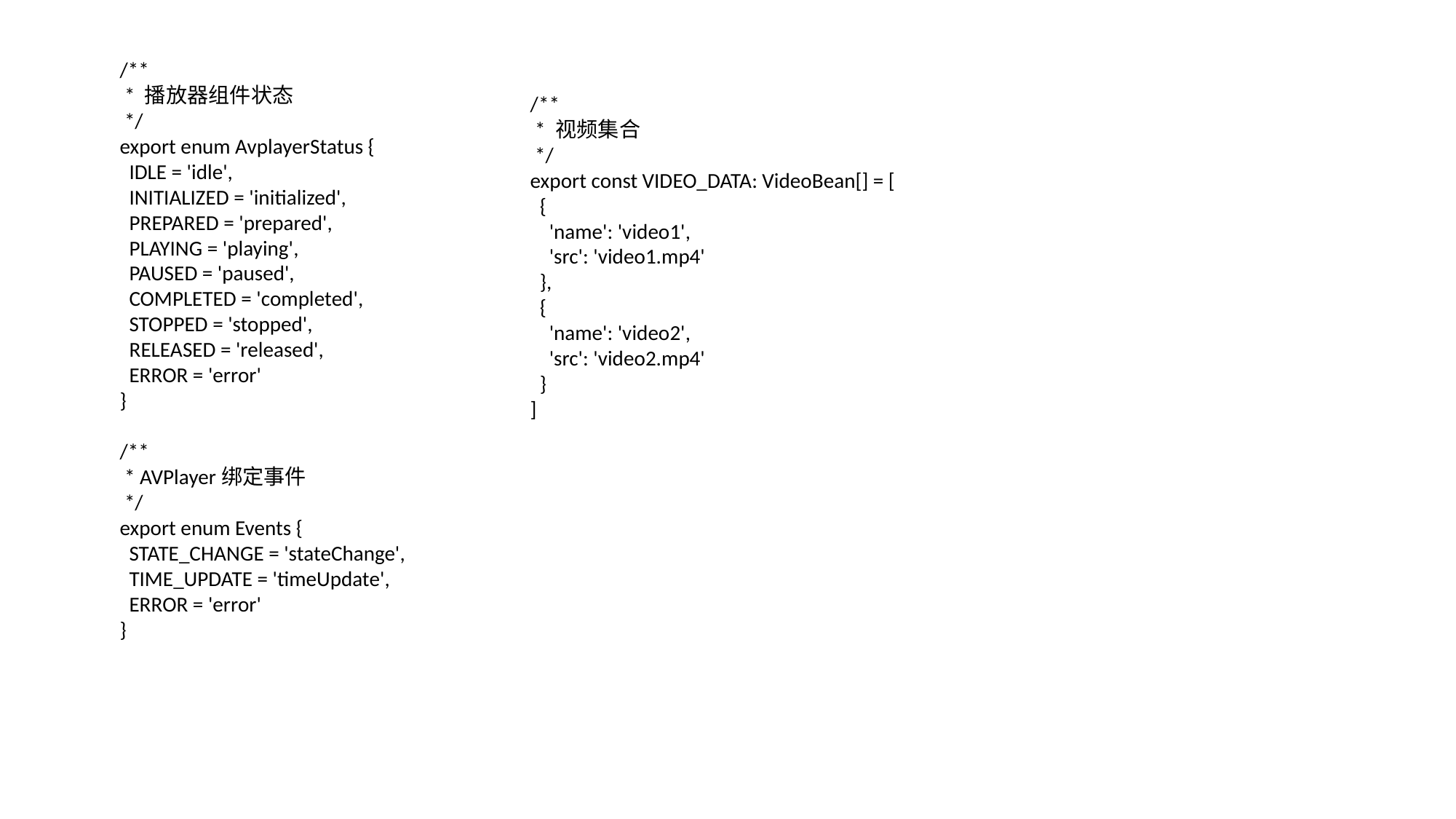

/**
 * 播放器组件状态
 */
export enum AvplayerStatus {
  IDLE = 'idle',
  INITIALIZED = 'initialized',
  PREPARED = 'prepared',
  PLAYING = 'playing',
  PAUSED = 'paused',
  COMPLETED = 'completed',
  STOPPED = 'stopped',
  RELEASED = 'released',
  ERROR = 'error'
}

/**
 * AVPlayer绑定事件
 */
export enum Events {
  STATE_CHANGE = 'stateChange',
  TIME_UPDATE = 'timeUpdate',
  ERROR = 'error'
}

/**
 * 视频集合
 */
export const VIDEO_DATA: VideoBean[] = [
  {
    'name': 'video1',
    'src': 'video1.mp4'
  },
  {
    'name': 'video2',
    'src': 'video2.mp4'
  }
]